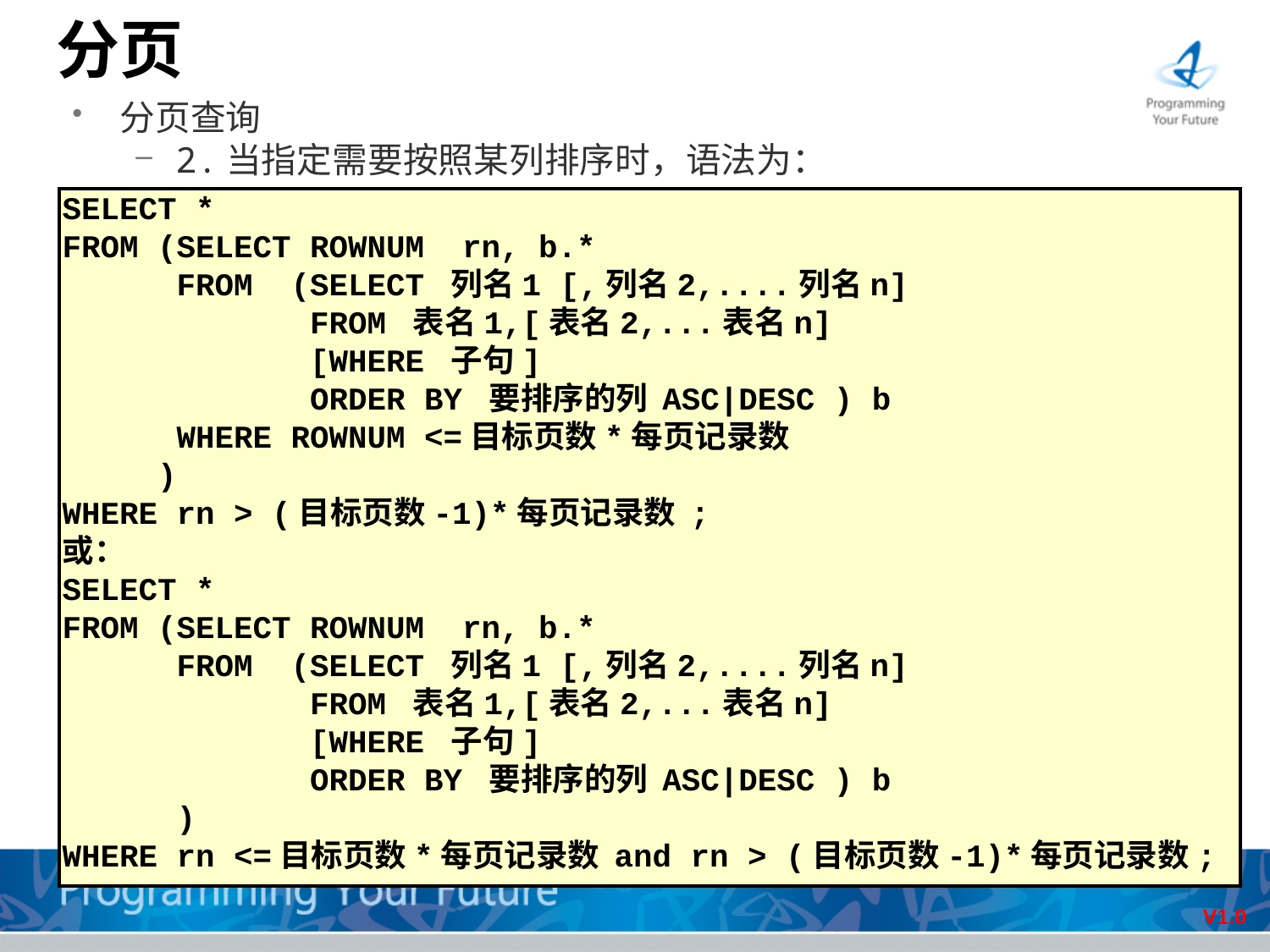

# 分页
分页查询
2.当指定需要按照某列排序时，语法为：

SELECT *
FROM (SELECT ROWNUM  rn, b.*
      FROM  (SELECT 列名1 [,列名2,....列名n]
             FROM 表名1,[表名2,...表名n]
             [WHERE 子句]
             ORDER BY 要排序的列 ASC|DESC ) b
      WHERE ROWNUM <=目标页数*每页记录数
     )
WHERE rn > (目标页数-1)*每页记录数 ;
或：
SELECT *
FROM (SELECT ROWNUM  rn, b.*
      FROM  (SELECT 列名1 [,列名2,....列名n]
             FROM 表名1,[表名2,...表名n]
             [WHERE 子句]
             ORDER BY 要排序的列 ASC|DESC ) b
      )
WHERE rn <=目标页数*每页记录数 and rn > (目标页数-1)*每页记录数;